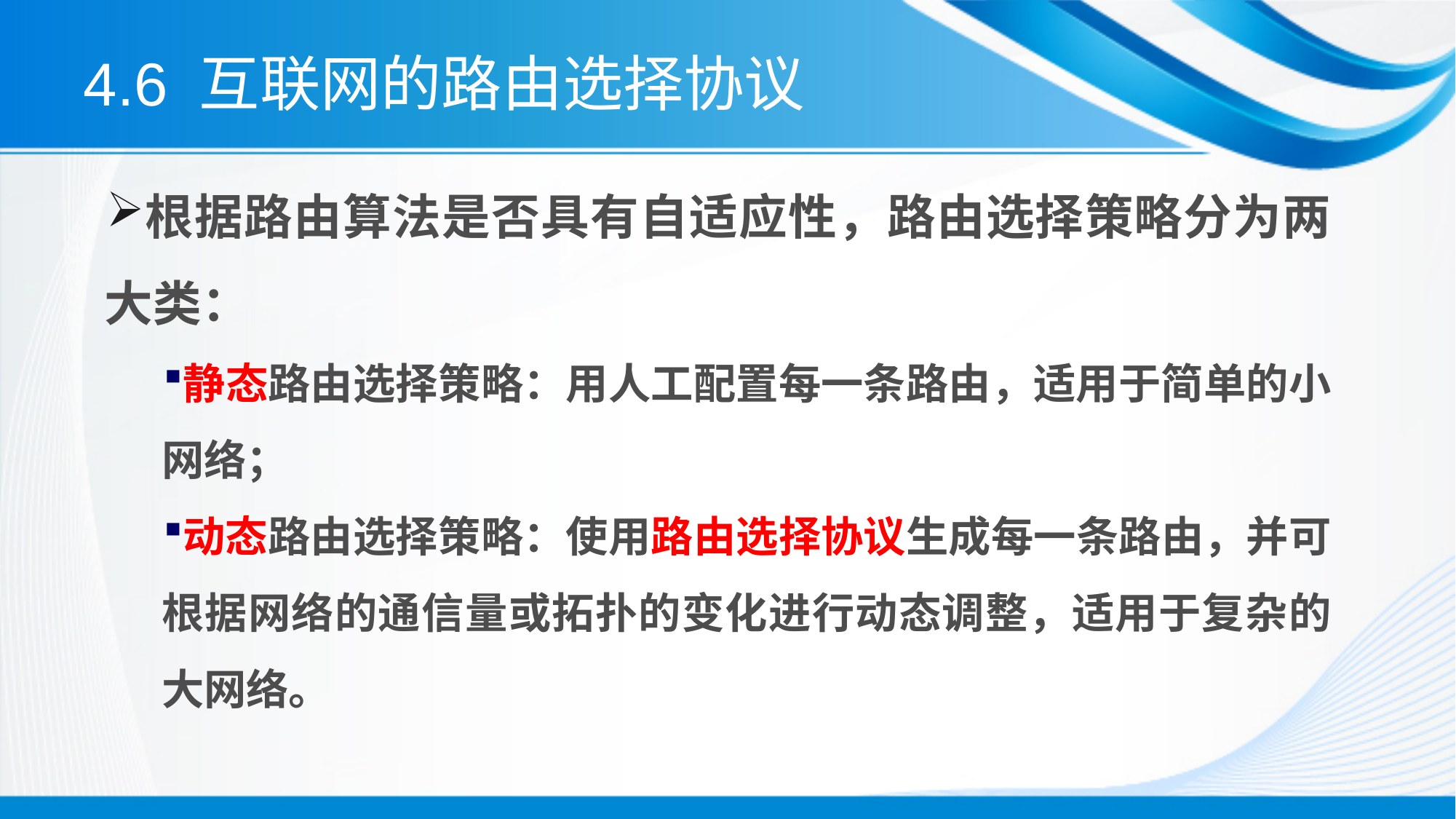

# 4.6 互联网的路由选择协议
根据路由算法是否具有自适应性，路由选择策略分为两大类：
静态路由选择策略：用人工配置每一条路由，适用于简单的小网络；
动态路由选择策略：使用路由选择协议生成每一条路由，并可根据网络的通信量或拓扑的变化进行动态调整，适用于复杂的大网络。